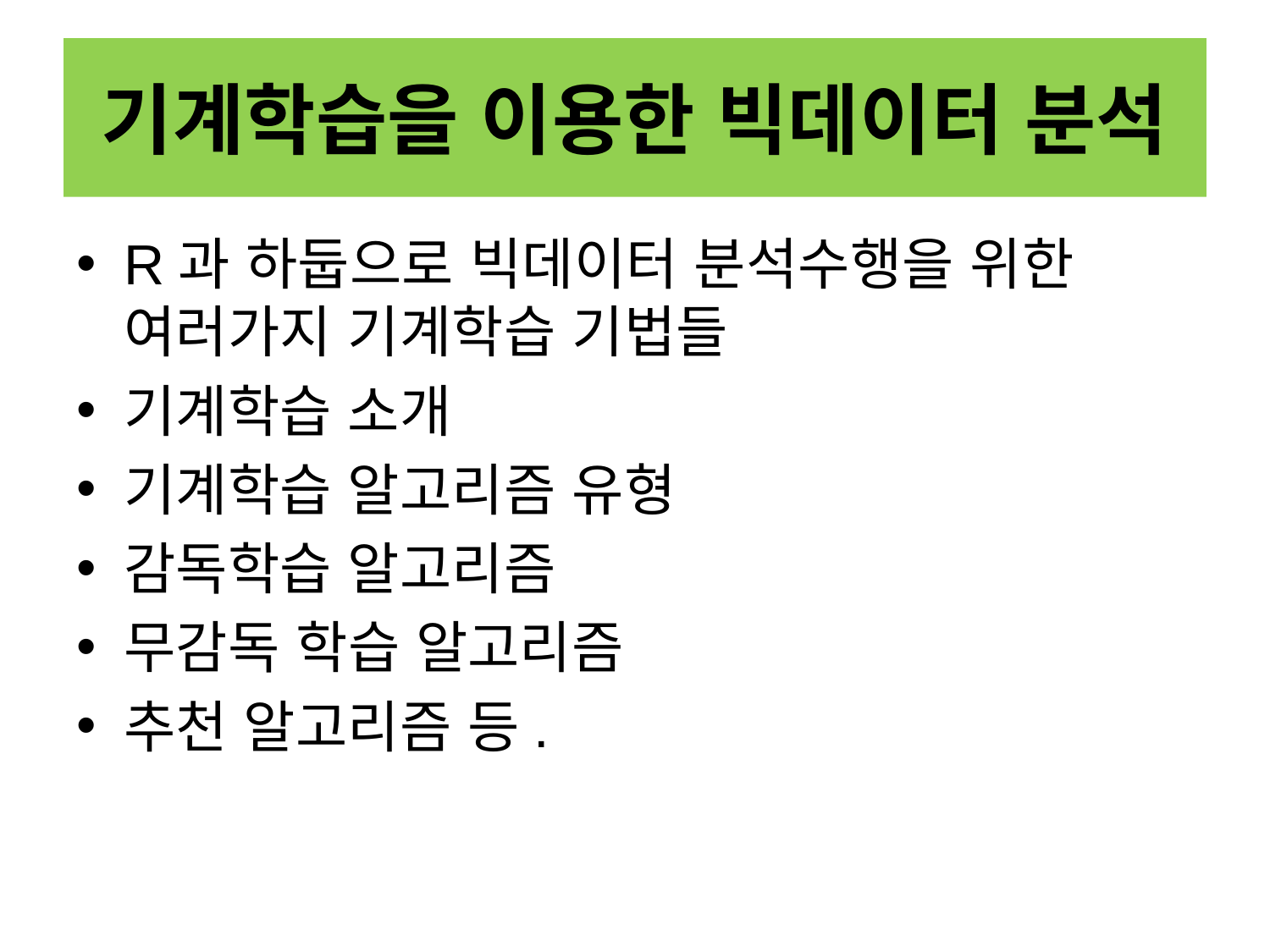

# 기계학습을 이용한 빅데이터 분석
R과 하둡으로 빅데이터 분석수행을 위한 여러가지 기계학습 기법들
기계학습 소개
기계학습 알고리즘 유형
감독학습 알고리즘
무감독 학습 알고리즘
추천 알고리즘 등.